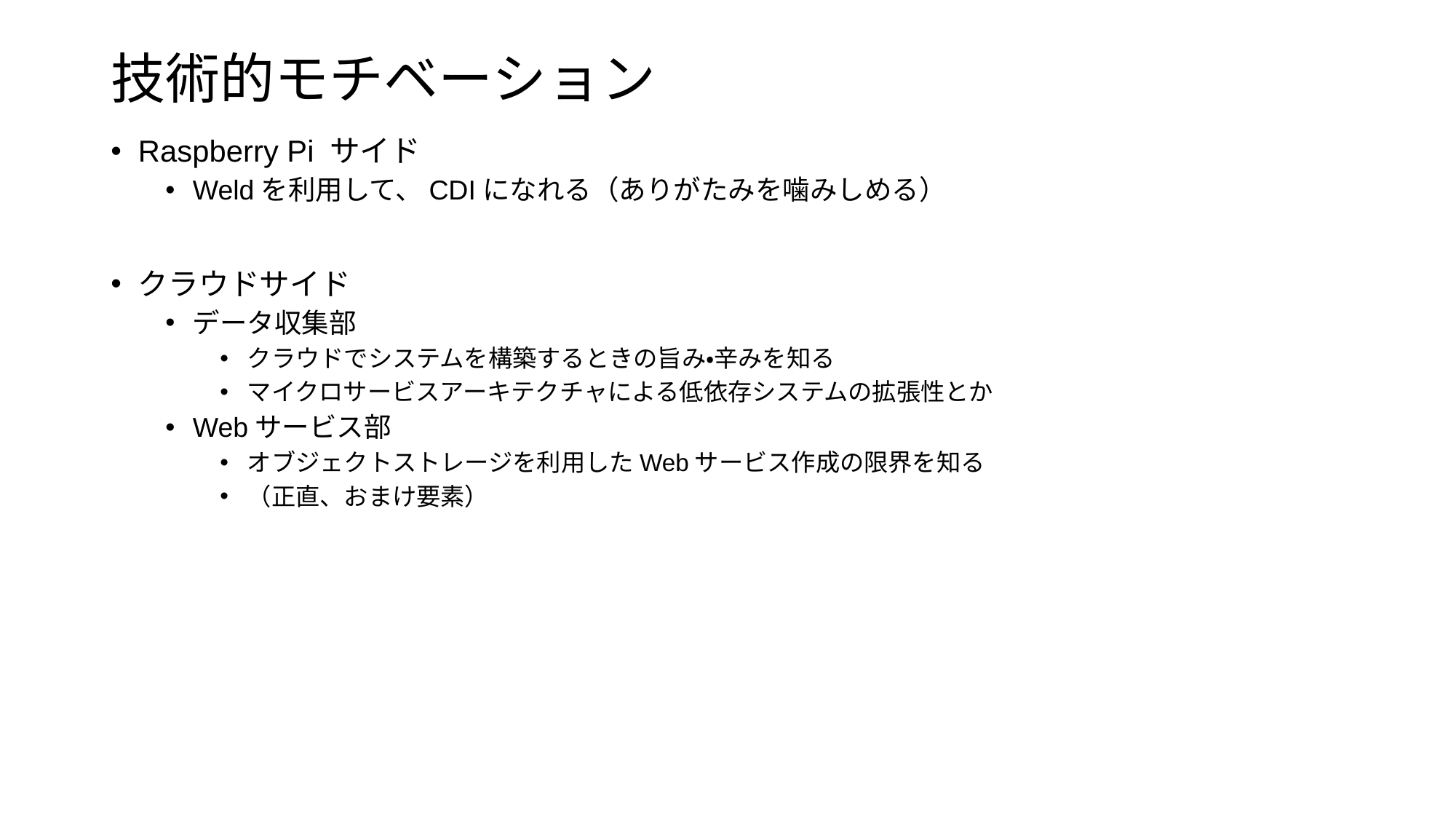

# 技術的モチベーション
Raspberry Pi サイド
Weldを利用して、CDIになれる（ありがたみを噛みしめる）

クラウドサイド
データ収集部
クラウドでシステムを構築するときの旨み・辛みを知る
マイクロサービスアーキテクチャによる低依存システムの拡張性とか
Webサービス部
オブジェクトストレージを利用したWebサービス作成の限界を知る
（正直、おまけ要素）